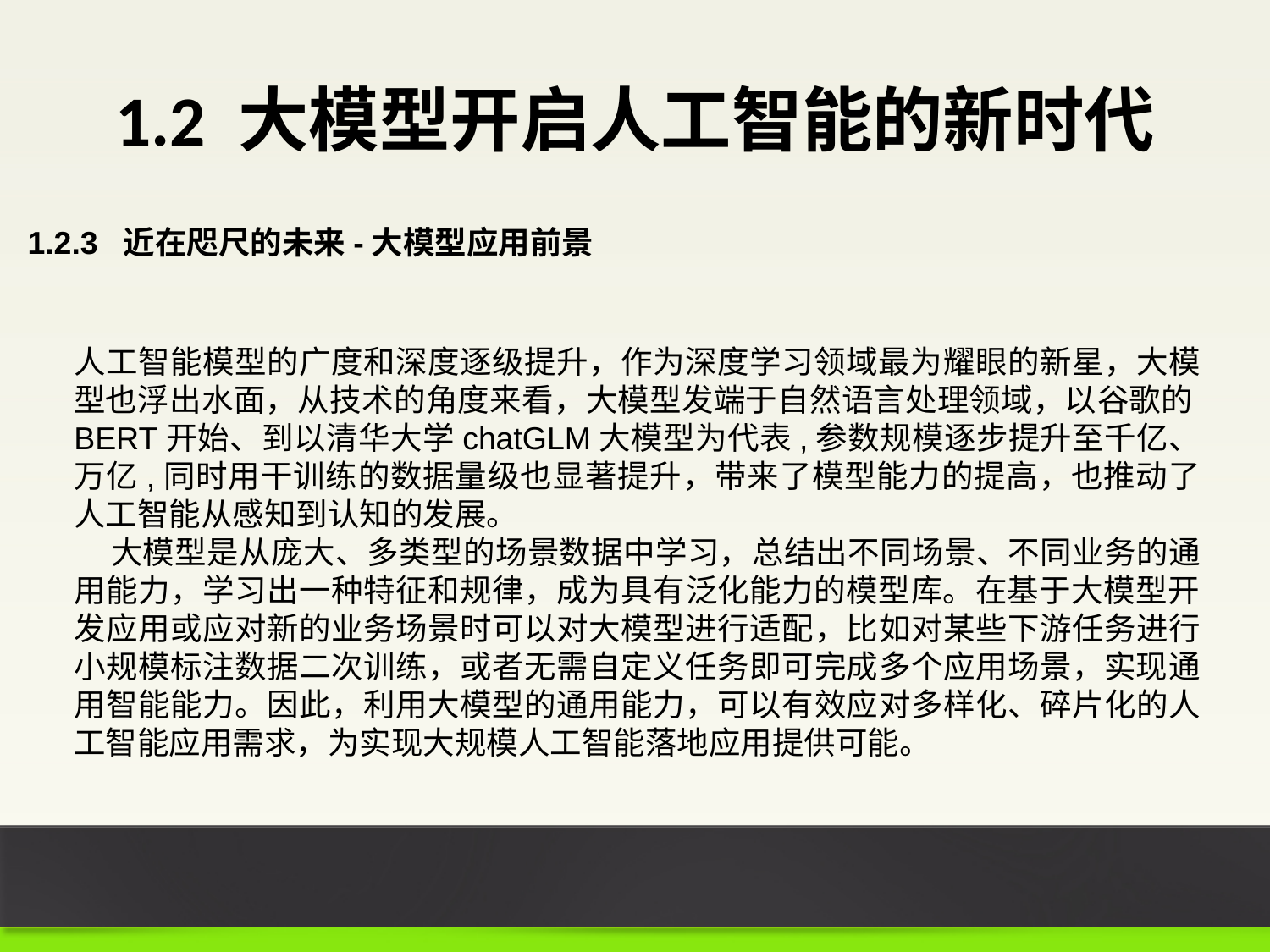

# 1.2 大模型开启人工智能的新时代
1.2.3  近在咫尺的未来-大模型应用前景

人工智能模型的广度和深度逐级提升，作为深度学习领域最为耀眼的新星，大模型也浮出水面，从技术的角度来看，大模型发端于自然语言处理领域，以谷歌的BERT开始、到以清华大学chatGLM大模型为代表,参数规模逐步提升至千亿、万亿,同时用干训练的数据量级也显著提升，带来了模型能力的提高，也推动了人工智能从感知到认知的发展。
大模型是从庞大、多类型的场景数据中学习，总结出不同场景、不同业务的通用能力，学习出一种特征和规律，成为具有泛化能力的模型库。在基于大模型开发应用或应对新的业务场景时可以对大模型进行适配，比如对某些下游任务进行小规模标注数据二次训练，或者无需自定义任务即可完成多个应用场景，实现通用智能能力。因此，利用大模型的通用能力，可以有效应对多样化、碎片化的人工智能应用需求，为实现大规模人工智能落地应用提供可能。